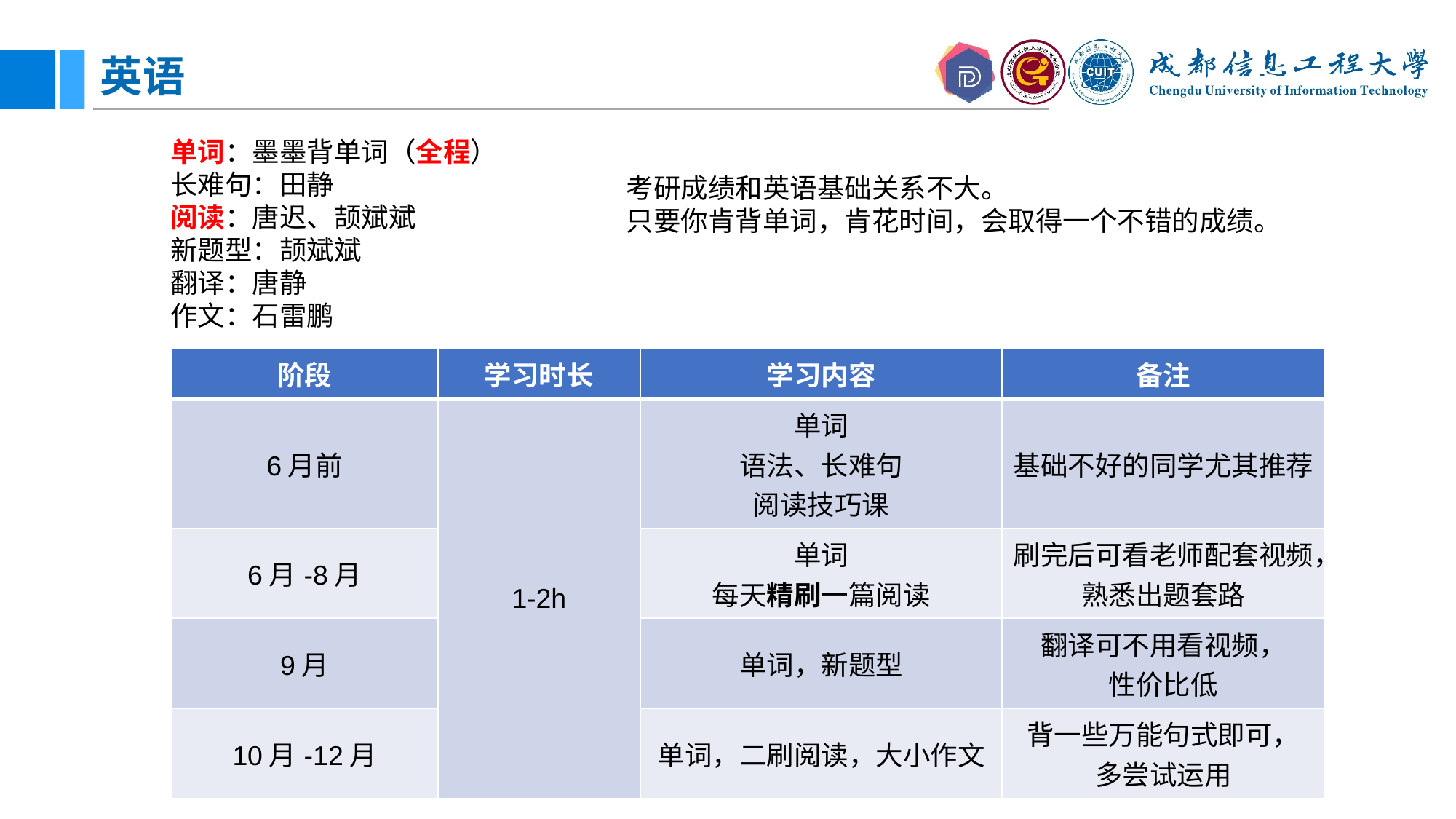

# 英语
单词：墨墨背单词（全程）
长难句：田静
阅读：唐迟、颉斌斌
新题型：颉斌斌
翻译：唐静
作文：石雷鹏
考研成绩和英语基础关系不大。
只要你肯背单词，肯花时间，会取得一个不错的成绩。
| 阶段 | 学习时长 | 学习内容 | 备注 |
| --- | --- | --- | --- |
| 6月前 | 1-2h | 单词 语法、长难句 阅读技巧课 | 基础不好的同学尤其推荐 |
| 6月-8月 |  | 单词 每天精刷一篇阅读 | 刷完后可看老师配套视频， 熟悉出题套路 |
| 9月 |  | 单词，新题型 | 翻译可不用看视频， 性价比低 |
| 10月-12月 |  | 单词，二刷阅读，大小作文 | 背一些万能句式即可， 多尝试运用 |